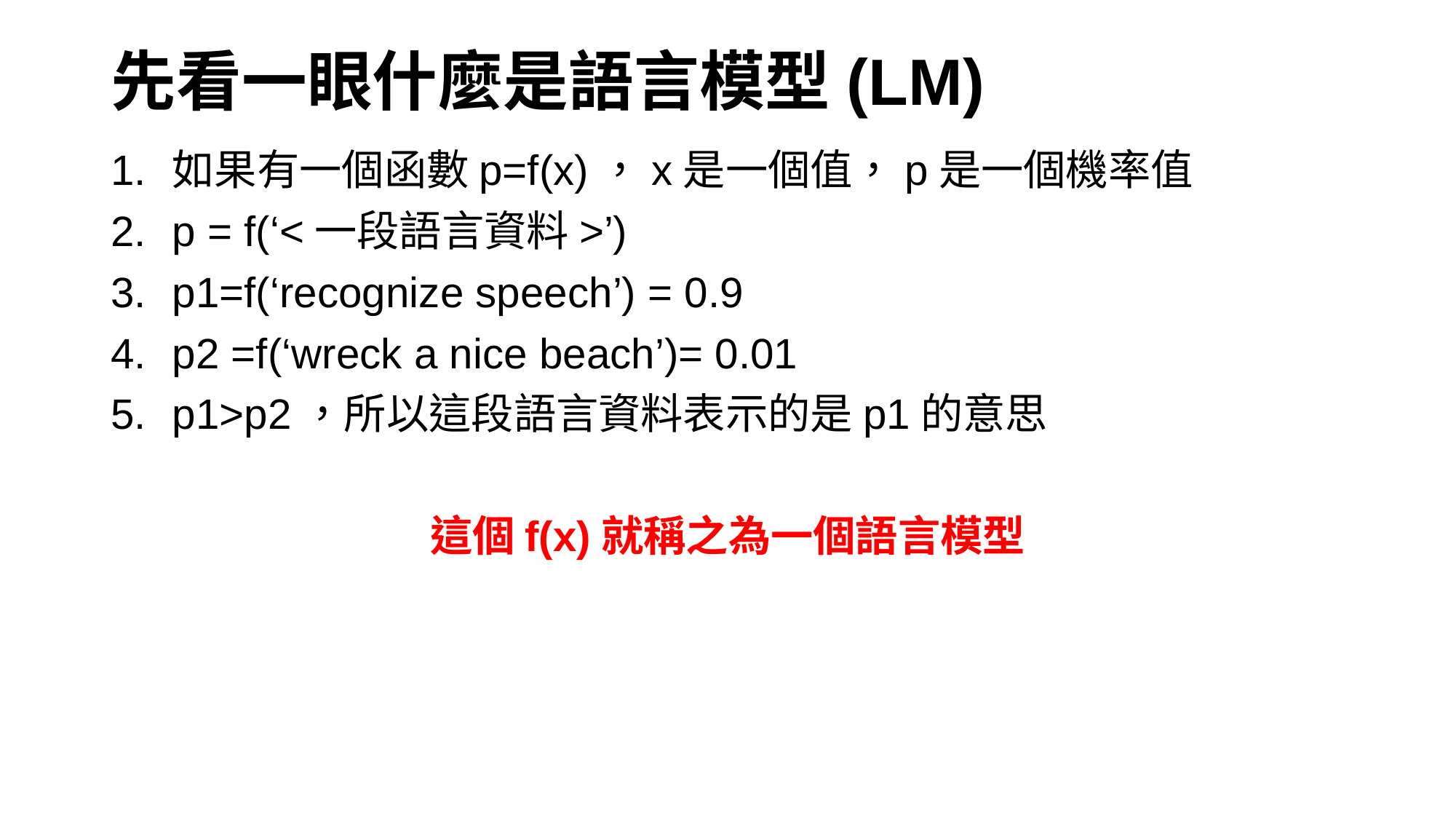

# 先看一眼什麼是語言模型(LM)
如果有一個函數p=f(x)，x是一個值，p是一個機率值
p = f(‘<一段語言資料>’)
p1=f(‘recognize speech’) = 0.9
p2 =f(‘wreck a nice beach’)= 0.01
p1>p2，所以這段語言資料表示的是p1的意思

這個f(x)就稱之為一個語言模型